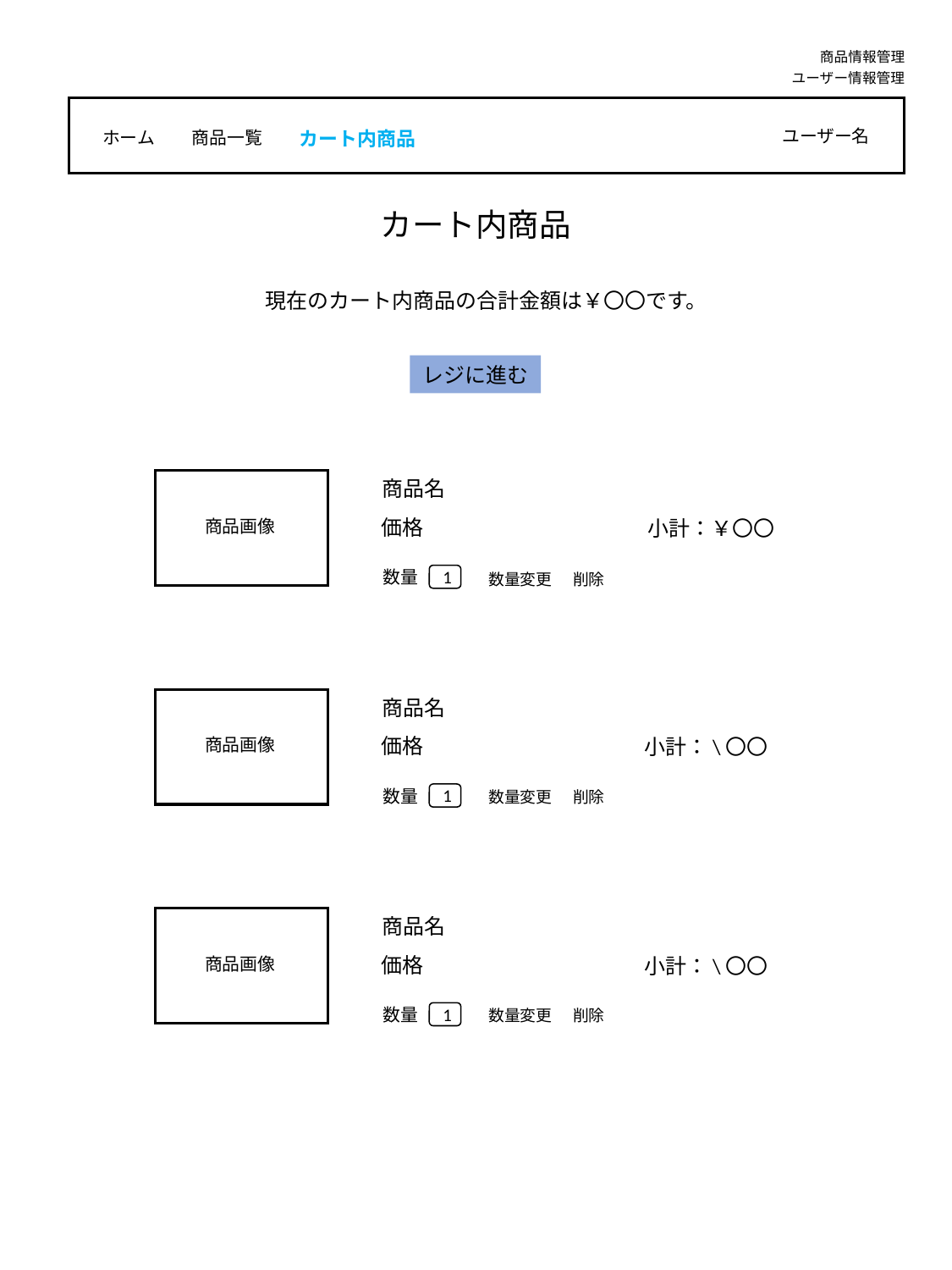

商品情報管理
ユーザー情報管理

ユーザー名
ホーム
商品一覧
カート内商品
カート内商品
現在のカート内商品の合計金額は￥〇〇です。
レジに進む
商品名

価格
商品画像
小計：￥〇〇
数量
数量変更
削除
1
商品名

価格
商品画像
小計：\〇〇
数量
数量変更
削除
1
商品名

価格
商品画像
小計：\〇〇
数量
数量変更
削除
1